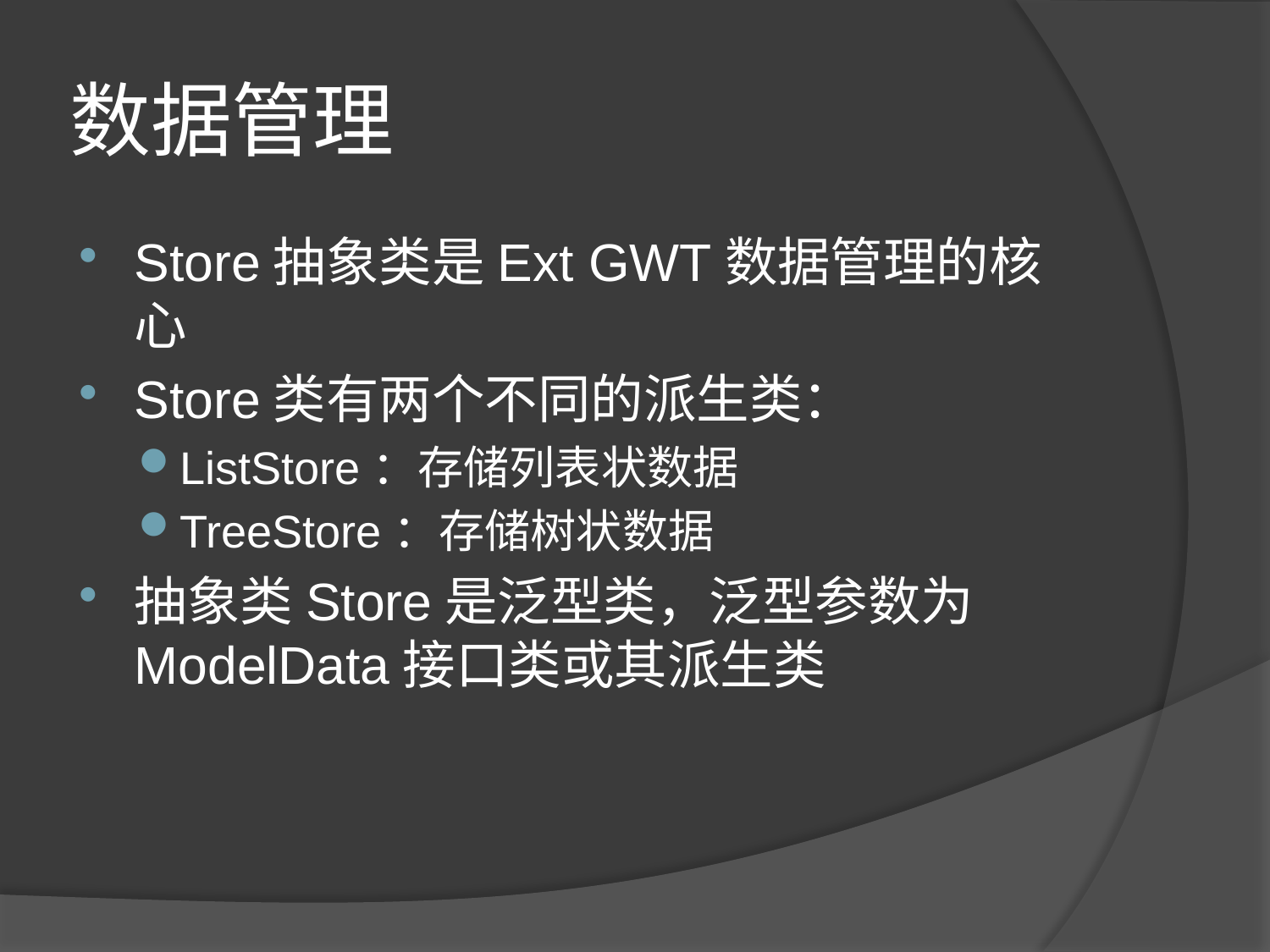

# 数据管理
Store抽象类是Ext GWT数据管理的核心
Store类有两个不同的派生类：
ListStore：存储列表状数据
TreeStore：存储树状数据
抽象类Store是泛型类，泛型参数为ModelData接口类或其派生类